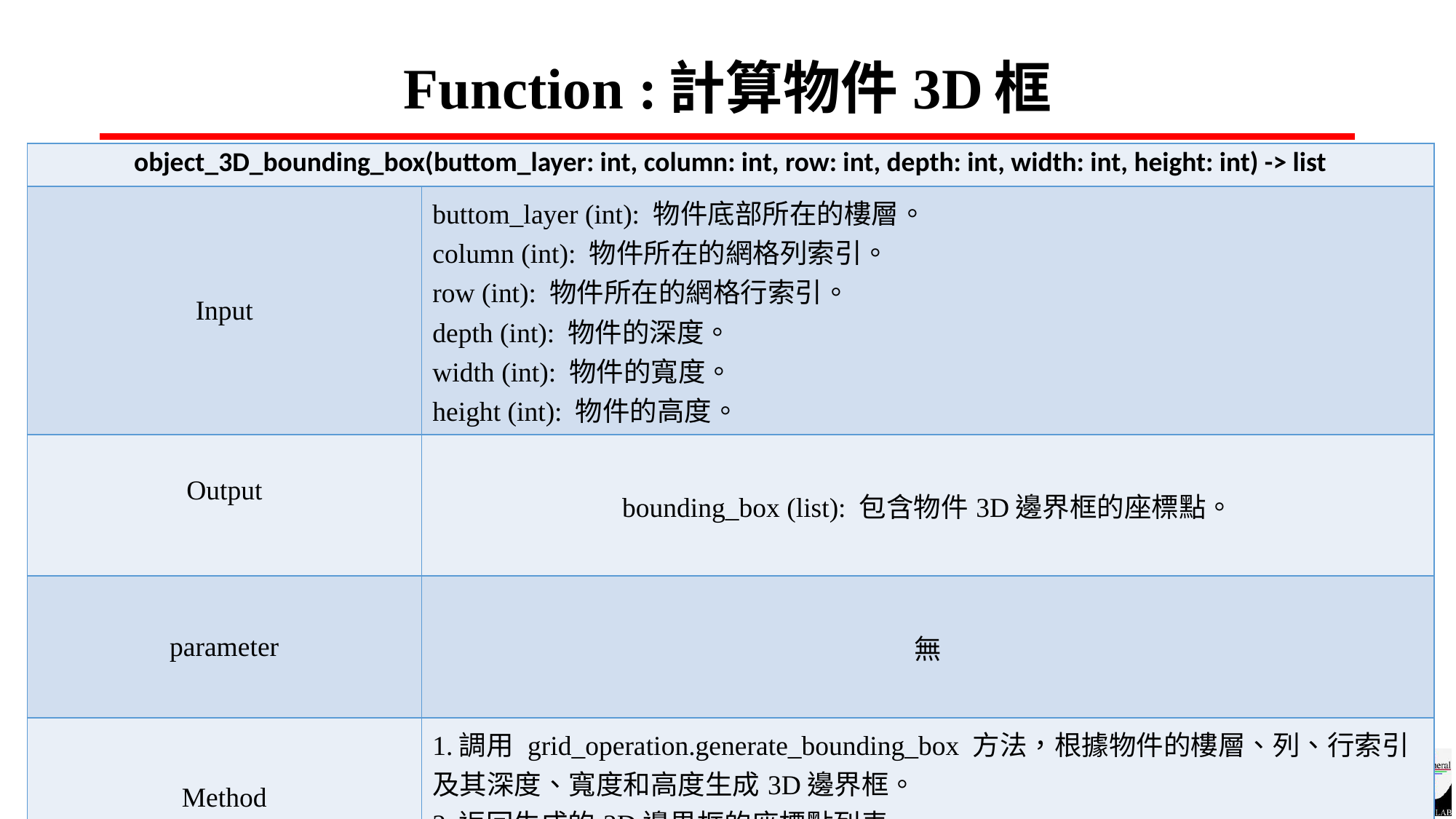

# Function :計算物件3D框
| object\_3D\_bounding\_box(buttom\_layer: int, column: int, row: int, depth: int, width: int, height: int) -> list |  |
| --- | --- |
| Input | buttom\_layer (int): 物件底部所在的樓層。 column (int): 物件所在的網格列索引。 row (int): 物件所在的網格行索引。 depth (int): 物件的深度。 width (int): 物件的寬度。 height (int): 物件的高度。 |
| Output | bounding\_box (list): 包含物件3D邊界框的座標點。 |
| parameter | 無 |
| Method | 1.調用 grid\_operation.generate\_bounding\_box 方法，根據物件的樓層、列、行索引及其深度、寬度和高度生成3D邊界框。 2.返回生成的3D邊界框的座標點列表。 |